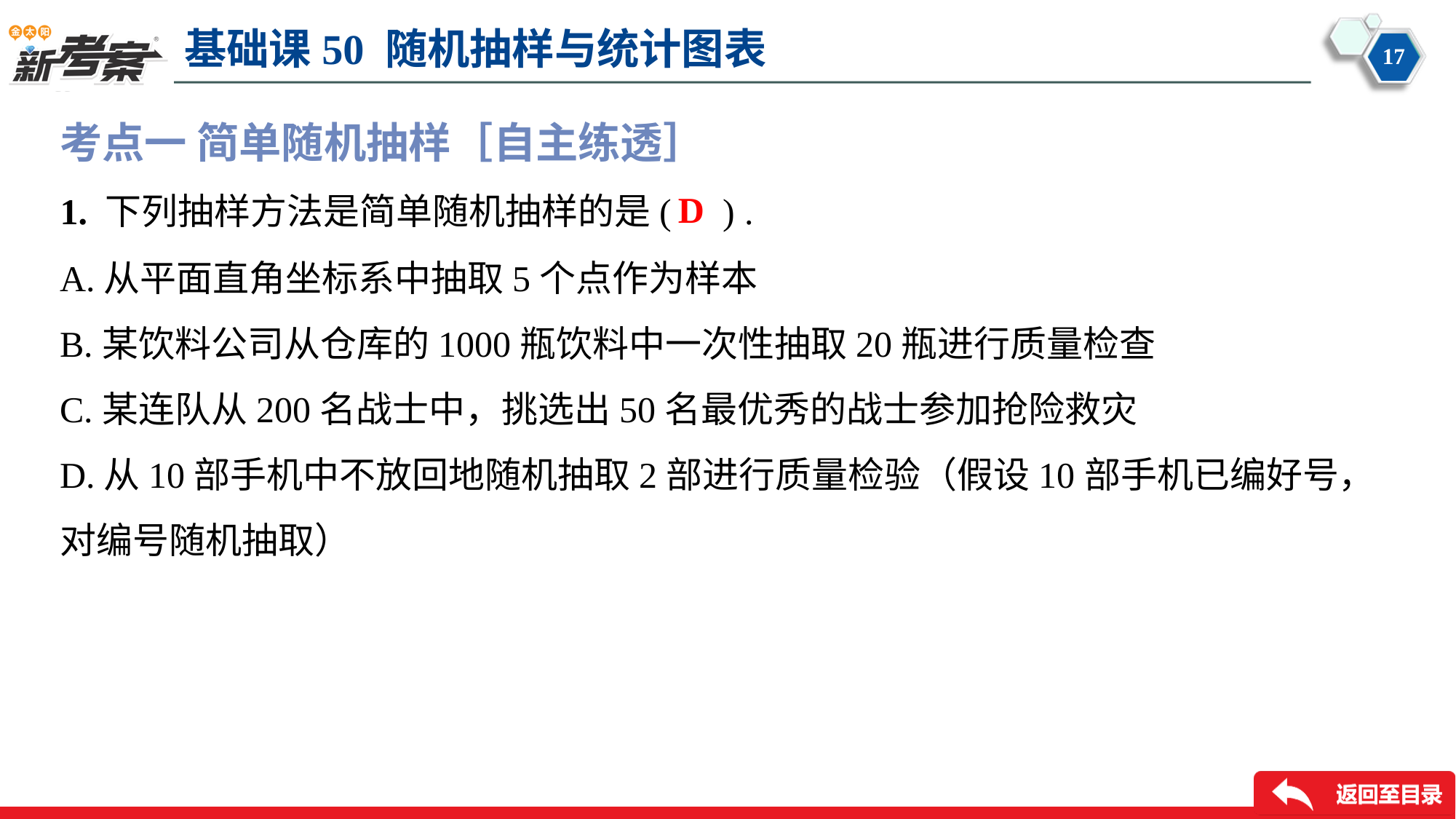

考点一 简单随机抽样［自主练透］
1. 下列抽样方法是简单随机抽样的是(     ) .
D
A.从平面直角坐标系中抽取5个点作为样本
B.某饮料公司从仓库的1000瓶饮料中一次性抽取20瓶进行质量检查
C.某连队从200名战士中，挑选出50名最优秀的战士参加抢险救灾
D.从10部手机中不放回地随机抽取2部进行质量检验（假设10部手机已编好号，对编号随机抽取）